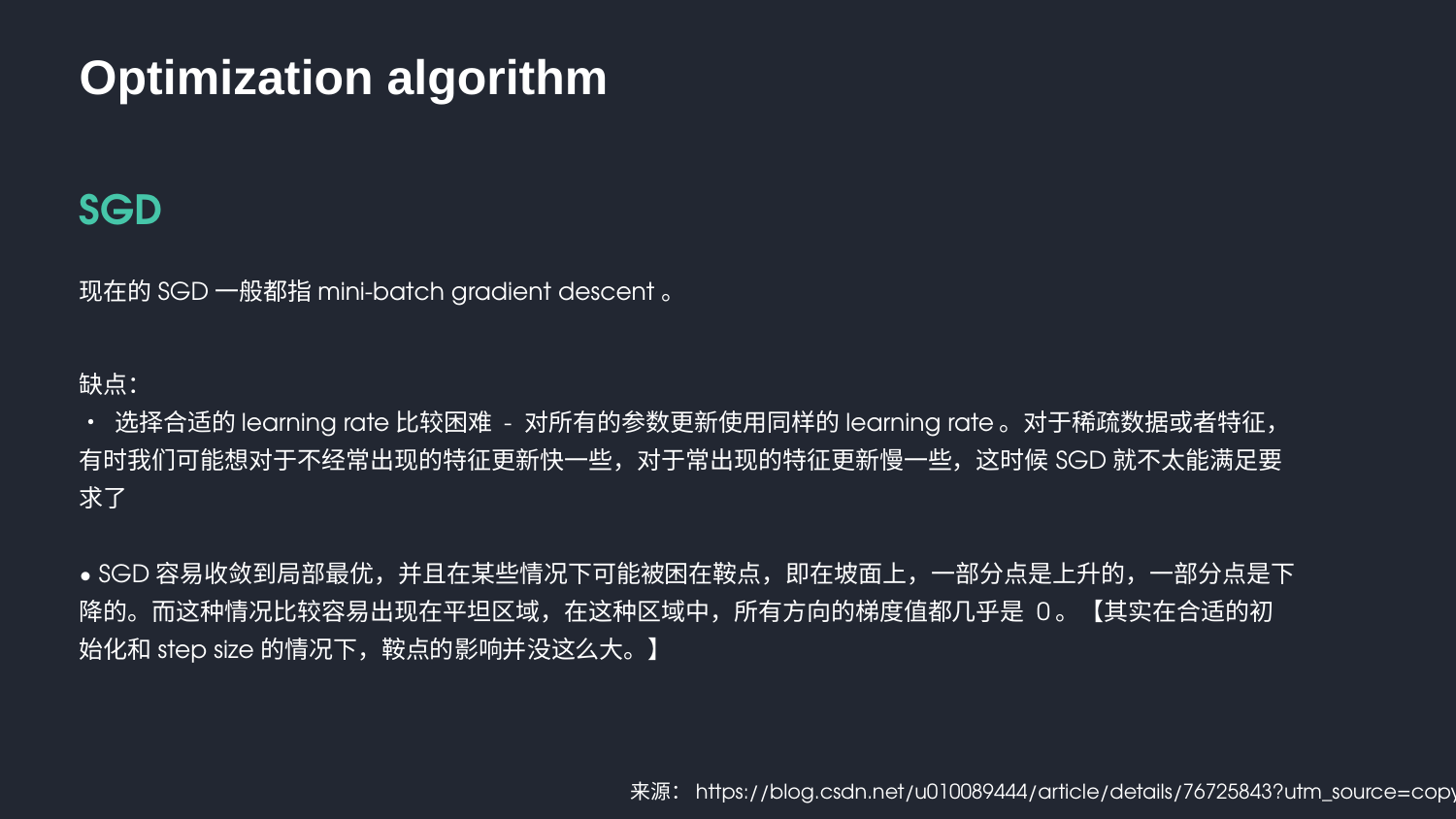

Optimization algorithm
SGD
现在的SGD一般都指mini-batch gradient descent。
缺点：
• 选择合适的learning rate比较困难 - 对所有的参数更新使用同样的learning rate。对于稀疏数据或者特征，有时我们可能想对于不经常出现的特征更新快一些，对于常出现的特征更新慢一些，这时候SGD就不太能满足要求了

• SGD容易收敛到局部最优，并且在某些情况下可能被困在鞍点，即在坡面上，一部分点是上升的，一部分点是下降的。而这种情况比较容易出现在平坦区域，在这种区域中，所有方向的梯度值都几乎是 0。【其实在合适的初始化和step size的情况下，鞍点的影响并没这么大。】
来源：https://blog.csdn.net/u010089444/article/details/76725843?utm_source=copy